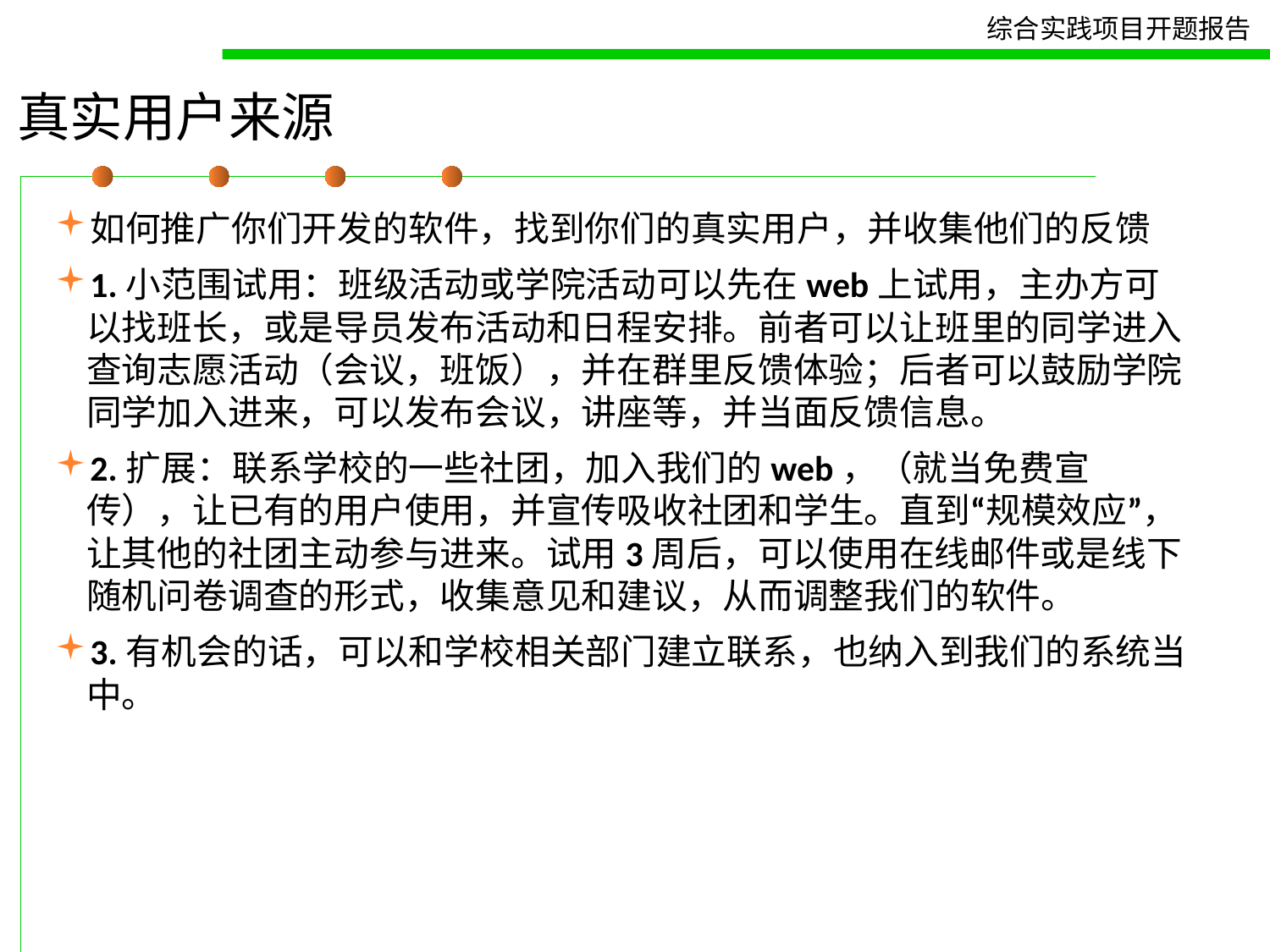

真实用户来源
如何推广你们开发的软件，找到你们的真实用户，并收集他们的反馈
1.小范围试用：班级活动或学院活动可以先在web上试用，主办方可以找班长，或是导员发布活动和日程安排。前者可以让班里的同学进入查询志愿活动（会议，班饭），并在群里反馈体验；后者可以鼓励学院同学加入进来，可以发布会议，讲座等，并当面反馈信息。
2.扩展：联系学校的一些社团，加入我们的web，（就当免费宣传），让已有的用户使用，并宣传吸收社团和学生。直到“规模效应”，让其他的社团主动参与进来。试用3周后，可以使用在线邮件或是线下随机问卷调查的形式，收集意见和建议，从而调整我们的软件。
3.有机会的话，可以和学校相关部门建立联系，也纳入到我们的系统当中。